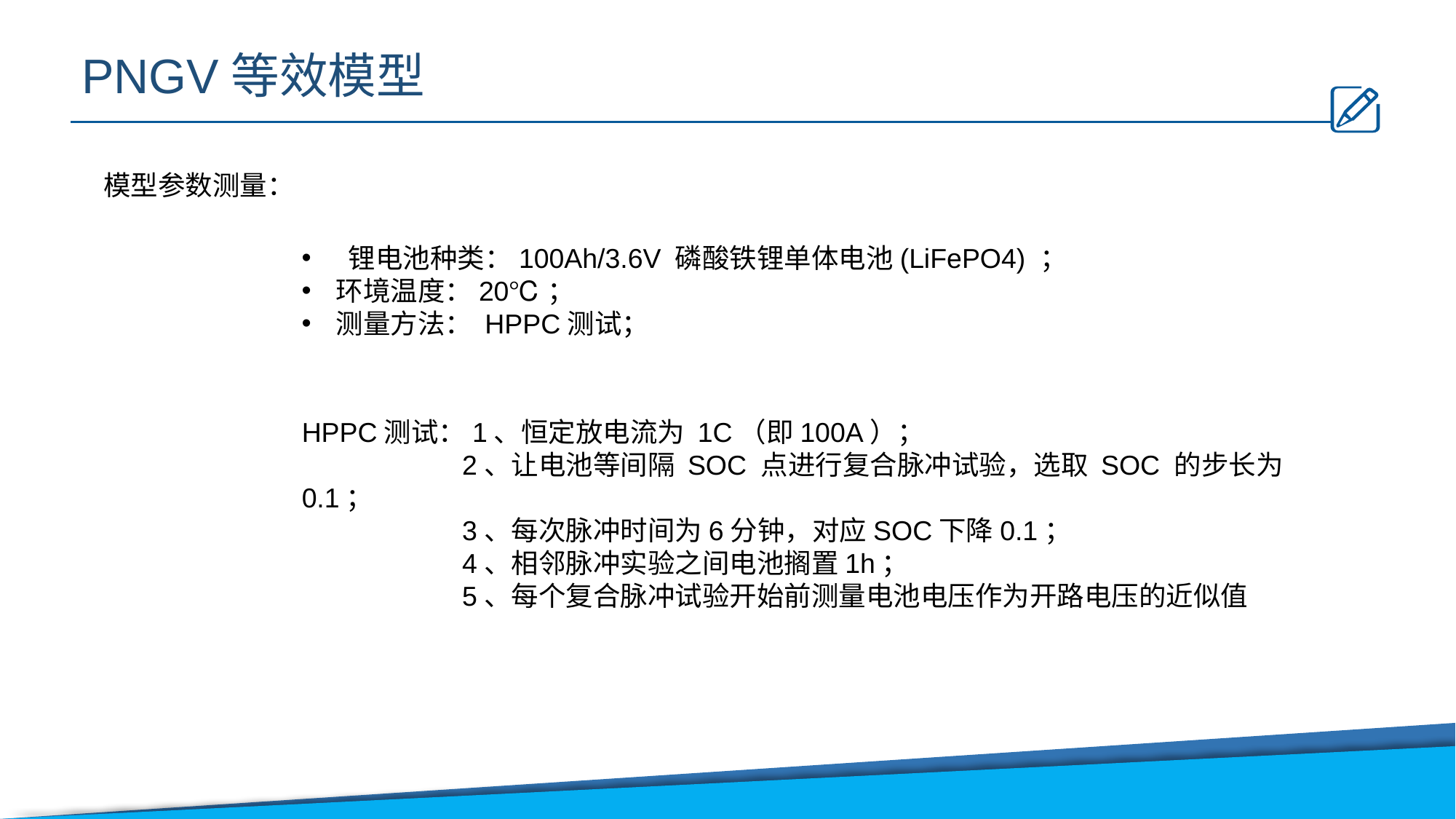

PNGV等效模型

模型参数测量：
 锂电池种类：100Ah/3.6V 磷酸铁锂单体电池(LiFePO4) ；
环境温度：20℃；
测量方法： HPPC测试；
HPPC测试：1、恒定放电流为 1C（即100A）；
                     2、让电池等间隔 SOC 点进行复合脉冲试验，选取 SOC 的步长为0.1；
                     3、每次脉冲时间为6分钟，对应SOC下降0.1；
                     4、相邻脉冲实验之间电池搁置1h；
                     5、每个复合脉冲试验开始前测量电池电压作为开路电压的近似值